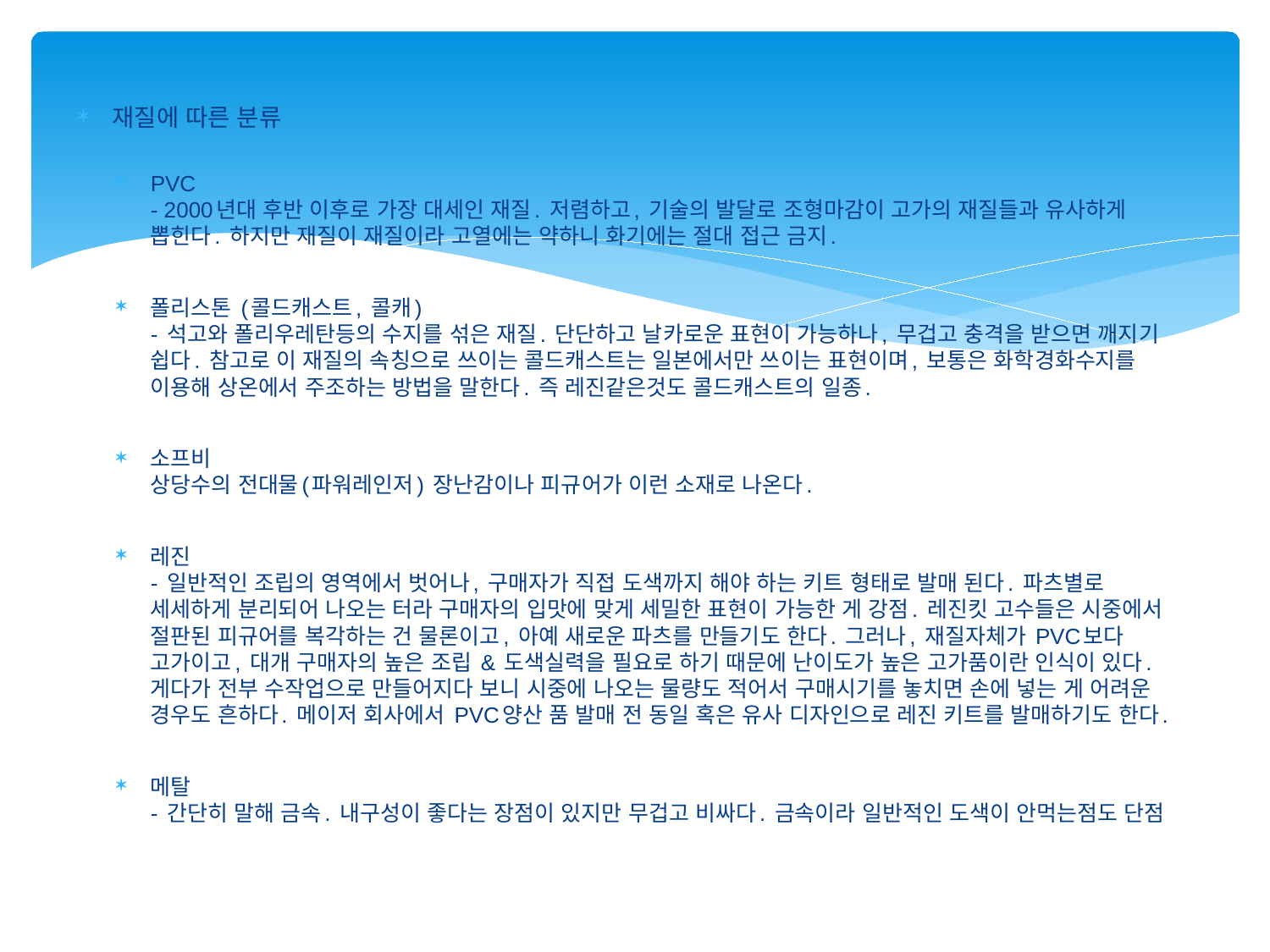

재질에 따른 분류

PVC
- 2000년대 후반 이후로 가장 대세인 재질. 저렴하고, 기술의 발달로 조형마감이 고가의 재질들과 유사하게 뽑힌다. 하지만 재질이 재질이라 고열에는 약하니 화기에는 절대 접근 금지.

폴리스톤 (콜드캐스트, 콜캐)
- 석고와 폴리우레탄등의 수지를 섞은 재질. 단단하고 날카로운 표현이 가능하나, 무겁고 충격을 받으면 깨지기 쉽다. 참고로 이 재질의 속칭으로 쓰이는 콜드캐스트는 일본에서만 쓰이는 표현이며, 보통은 화학경화수지를 이용해 상온에서 주조하는 방법을 말한다. 즉 레진같은것도 콜드캐스트의 일종.

소프비
상당수의 전대물(파워레인저) 장난감이나 피규어가 이런 소재로 나온다.

레진
- 일반적인 조립의 영역에서 벗어나, 구매자가 직접 도색까지 해야 하는 키트 형태로 발매 된다. 파츠별로 세세하게 분리되어 나오는 터라 구매자의 입맛에 맞게 세밀한 표현이 가능한 게 강점. 레진킷 고수들은 시중에서 절판된 피규어를 복각하는 건 물론이고, 아예 새로운 파츠를 만들기도 한다. 그러나, 재질자체가 PVC보다 고가이고, 대개 구매자의 높은 조립 & 도색실력을 필요로 하기 때문에 난이도가 높은 고가품이란 인식이 있다. 게다가 전부 수작업으로 만들어지다 보니 시중에 나오는 물량도 적어서 구매시기를 놓치면 손에 넣는 게 어려운 경우도 흔하다. 메이저 회사에서 PVC양산 품 발매 전 동일 혹은 유사 디자인으로 레진 키트를 발매하기도 한다.

메탈
- 간단히 말해 금속. 내구성이 좋다는 장점이 있지만 무겁고 비싸다. 금속이라 일반적인 도색이 안먹는점도 단점